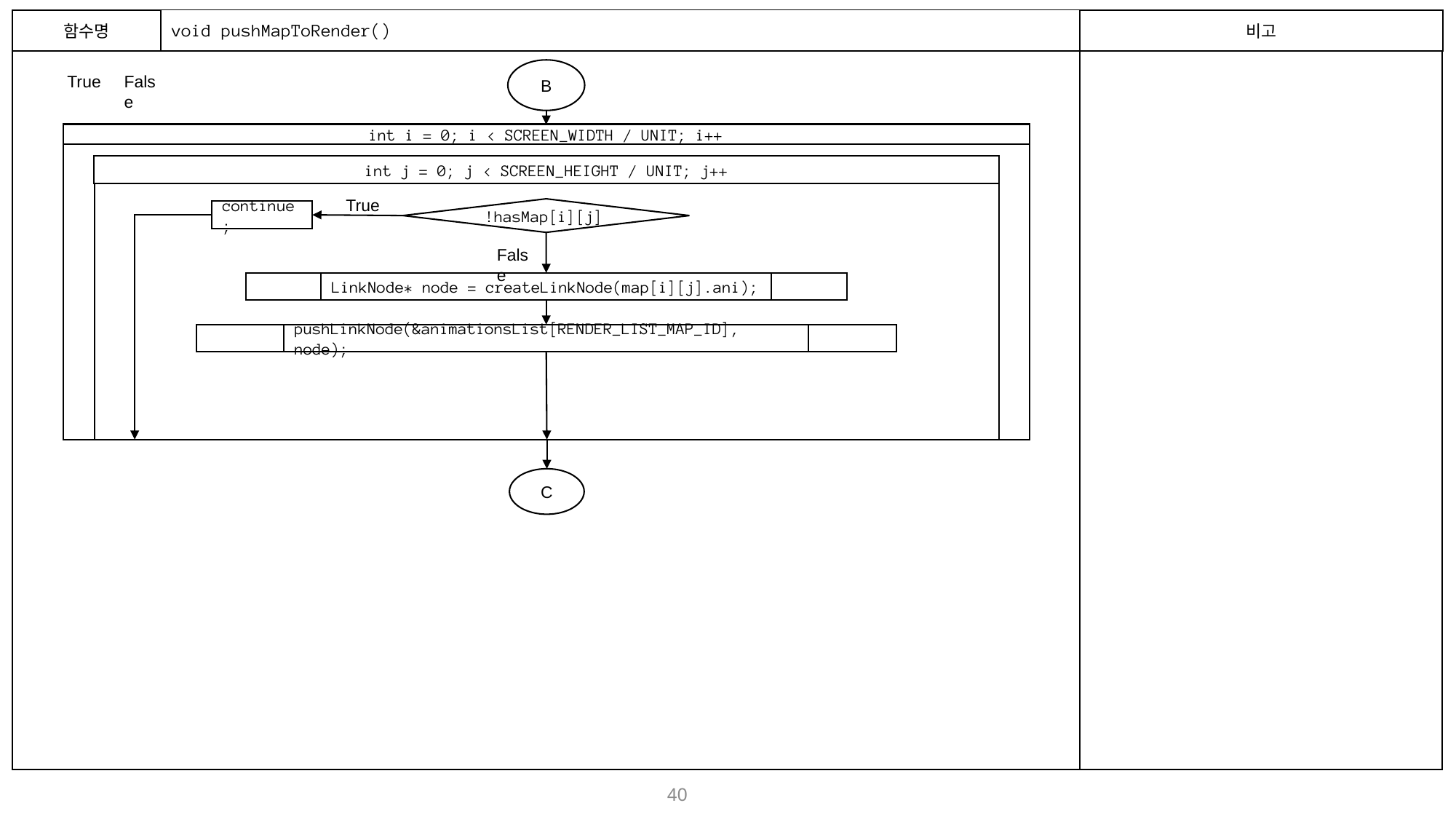

함수명
# void pushMapToRender()
비고

B
True
False

int i = 0; i < SCREEN_WIDTH / UNIT; i++
int j = 0; j < SCREEN_HEIGHT / UNIT; j++

True
!hasMap[i][j]
continue;
False
LinkNode* node = createLinkNode(map[i][j].ani);
pushLinkNode(&animationsList[RENDER_LIST_MAP_ID], node);
C
40